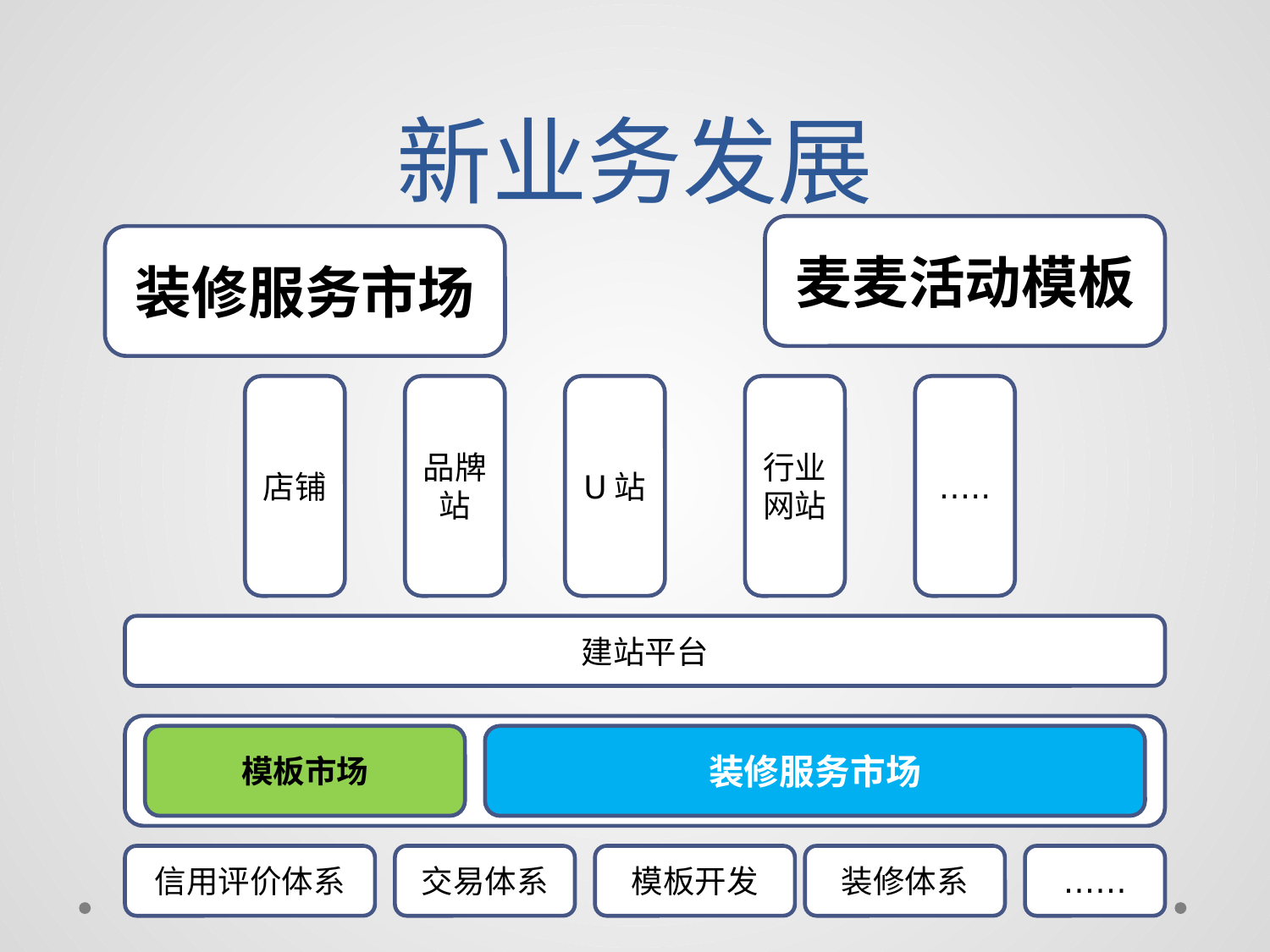

# 新业务发展
麦麦活动模板
装修服务市场
店铺
品牌站
U站
行业网站
…..
建站平台

模板市场
装修服务市场
信用评价体系
交易体系
模板开发
装修体系
……